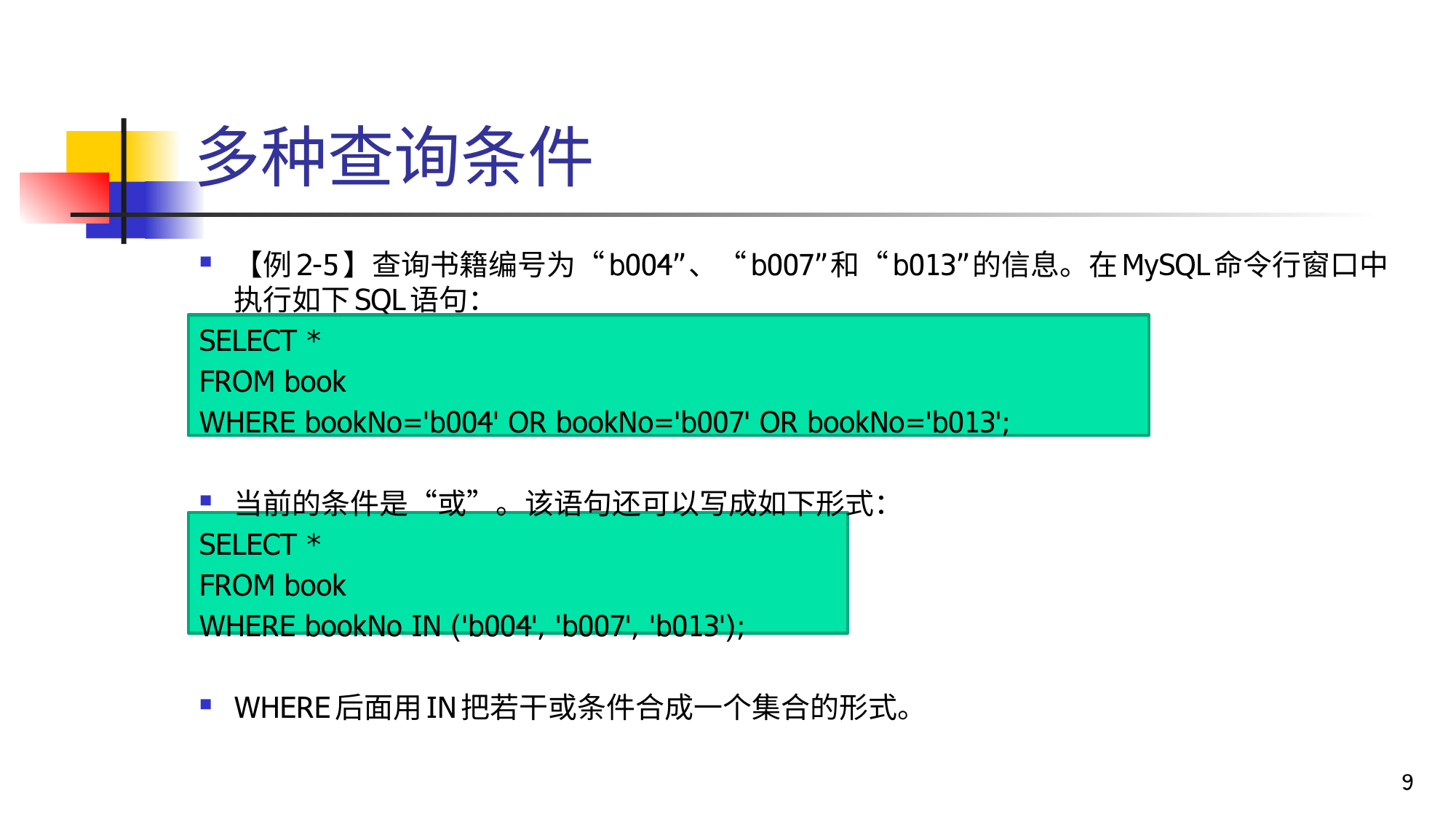

# 多种查询条件
【例2-5】查询书籍编号为“b004”、“b007”和“b013”的信息。在MySQL命令行窗口中执行如下SQL语句：
SELECT *
FROM book
WHERE bookNo='b004' OR bookNo='b007' OR bookNo='b013';

当前的条件是“或”。该语句还可以写成如下形式：
SELECT *
FROM book
WHERE bookNo IN ('b004', 'b007', 'b013');

WHERE后面用IN把若干或条件合成一个集合的形式。

9